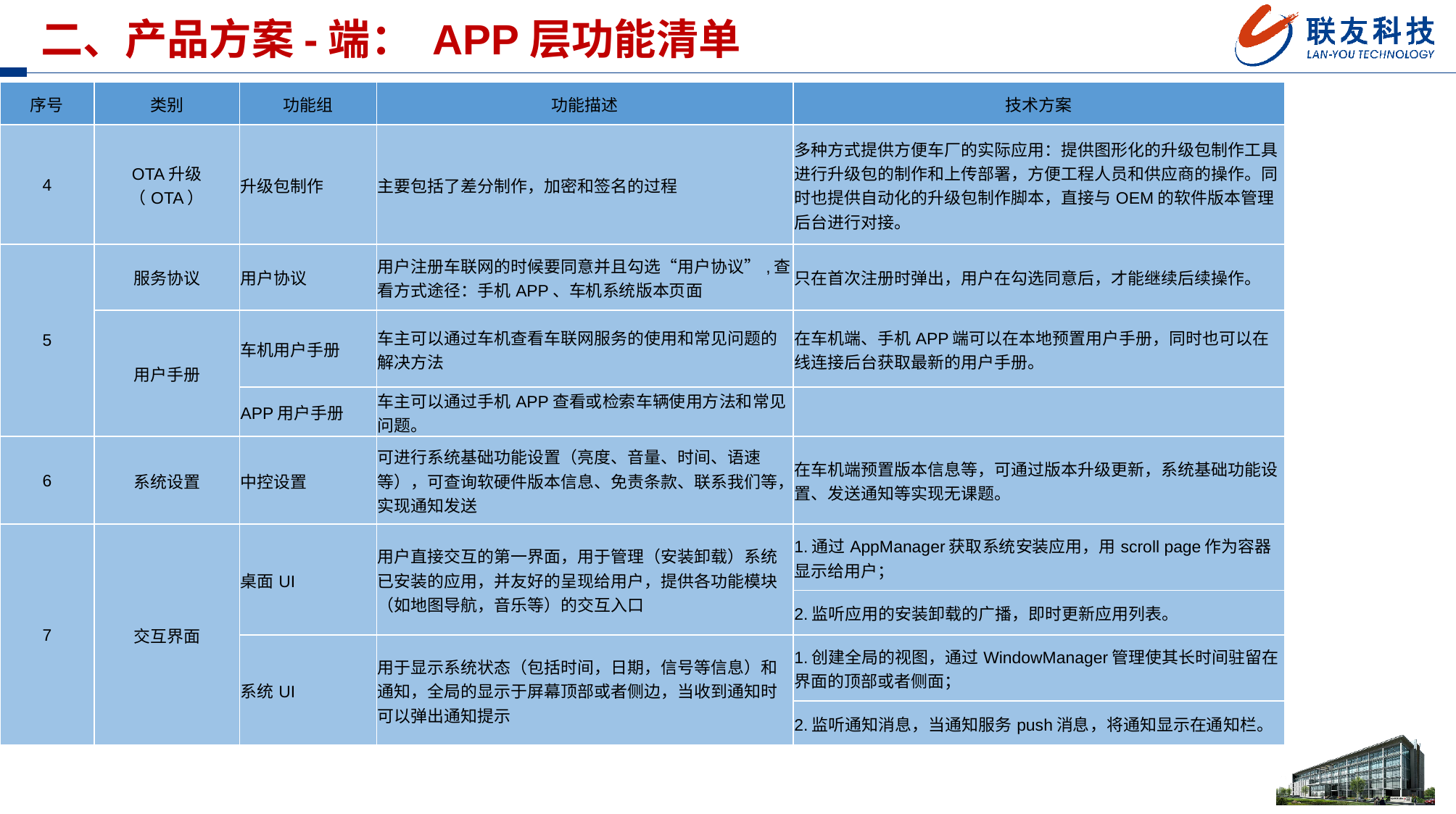

二、产品方案-端： APP层功能清单
| 序号 | 类别 | 功能组 | 功能描述 | 技术方案 |
| --- | --- | --- | --- | --- |
| 4 | OTA升级（OTA） | 升级包制作 | 主要包括了差分制作，加密和签名的过程 | 多种方式提供方便车厂的实际应用：提供图形化的升级包制作工具进行升级包的制作和上传部署，方便工程人员和供应商的操作。同时也提供自动化的升级包制作脚本，直接与OEM的软件版本管理后台进行对接。 |
| 5 | 服务协议 | 用户协议 | 用户注册车联网的时候要同意并且勾选“用户协议”,查看方式途径：手机APP、车机系统版本页面 | 只在首次注册时弹出，用户在勾选同意后，才能继续后续操作。 |
|  | 用户手册 | 车机用户手册 | 车主可以通过车机查看车联网服务的使用和常见问题的解决方法 | 在车机端、手机APP端可以在本地预置用户手册，同时也可以在线连接后台获取最新的用户手册。 |
|  |  | APP用户手册 | 车主可以通过手机APP查看或检索车辆使用方法和常见问题。 |  |
| 6 | 系统设置 | 中控设置 | 可进行系统基础功能设置（亮度、音量、时间、语速等），可查询软硬件版本信息、免责条款、联系我们等，实现通知发送 | 在车机端预置版本信息等，可通过版本升级更新，系统基础功能设置、发送通知等实现无课题。 |
| 7 | 交互界面 | 桌面UI | 用户直接交互的第一界面，用于管理（安装卸载）系统已安装的应用，并友好的呈现给用户，提供各功能模块（如地图导航，音乐等）的交互入口 | 1.通过AppManager获取系统安装应用，用scroll page作为容器显示给用户； |
|  |  |  |  | 2.监听应用的安装卸载的广播，即时更新应用列表。 |
|  |  | 系统UI | 用于显示系统状态（包括时间，日期，信号等信息）和通知，全局的显示于屏幕顶部或者侧边，当收到通知时可以弹出通知提示 | 1.创建全局的视图，通过WindowManager管理使其长时间驻留在界面的顶部或者侧面； |
|  |  |  |  | 2.监听通知消息，当通知服务push消息，将通知显示在通知栏。 |